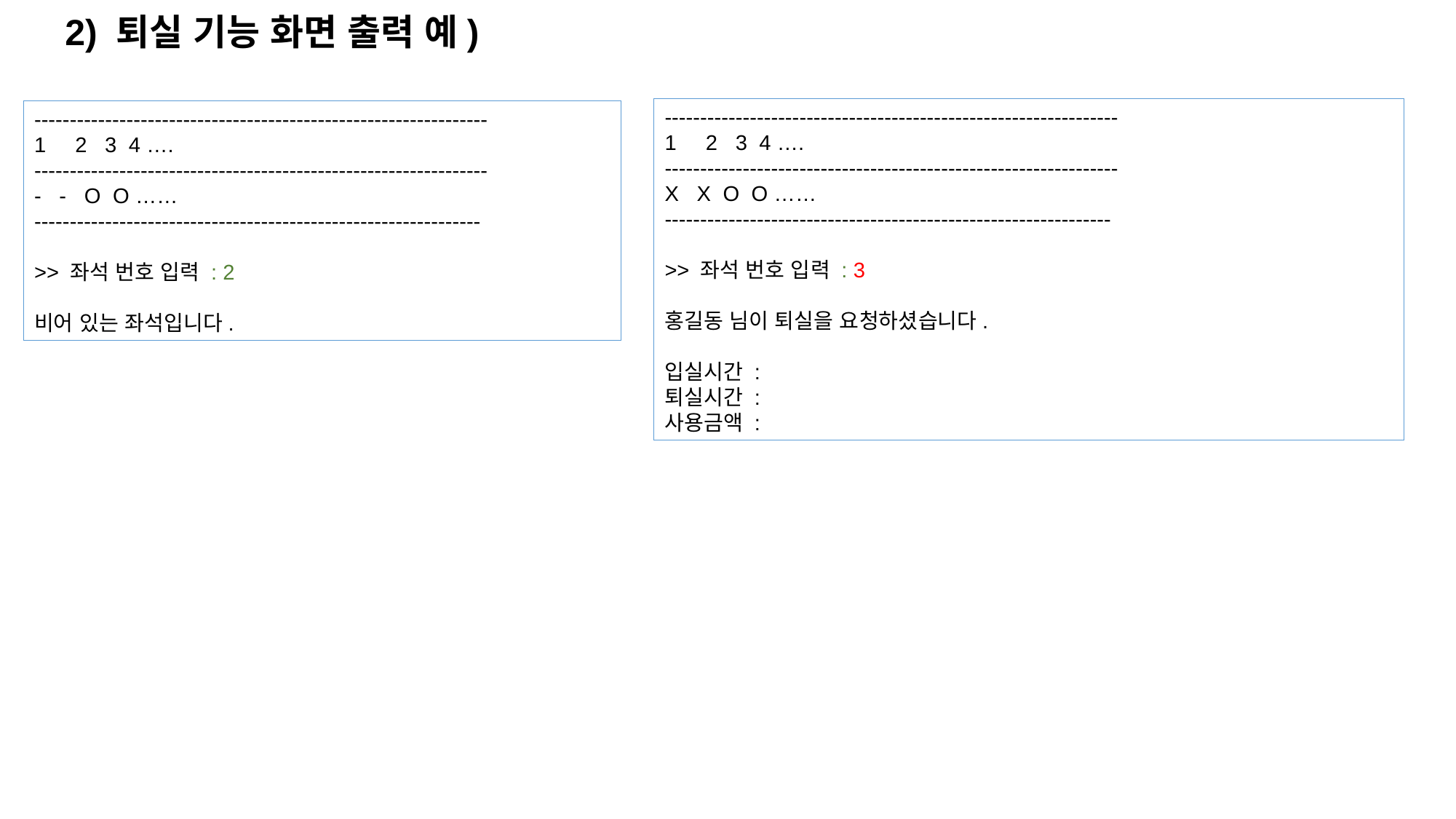

2) 퇴실 기능 화면 출력 예)
----------------------------------------------------------------
2   3  4 ….
----------------------------------------------------------------
X   X  O  O ……
---------------------------------------------------------------

>> 좌석 번호 입력 : 3

홍길동 님이 퇴실을 요청하셨습니다.

입실시간 :
퇴실시간 :
사용금액 :
----------------------------------------------------------------
2   3  4 ….
----------------------------------------------------------------
-   -   O  O ……
---------------------------------------------------------------

>> 좌석 번호 입력 : 2

비어 있는 좌석입니다.